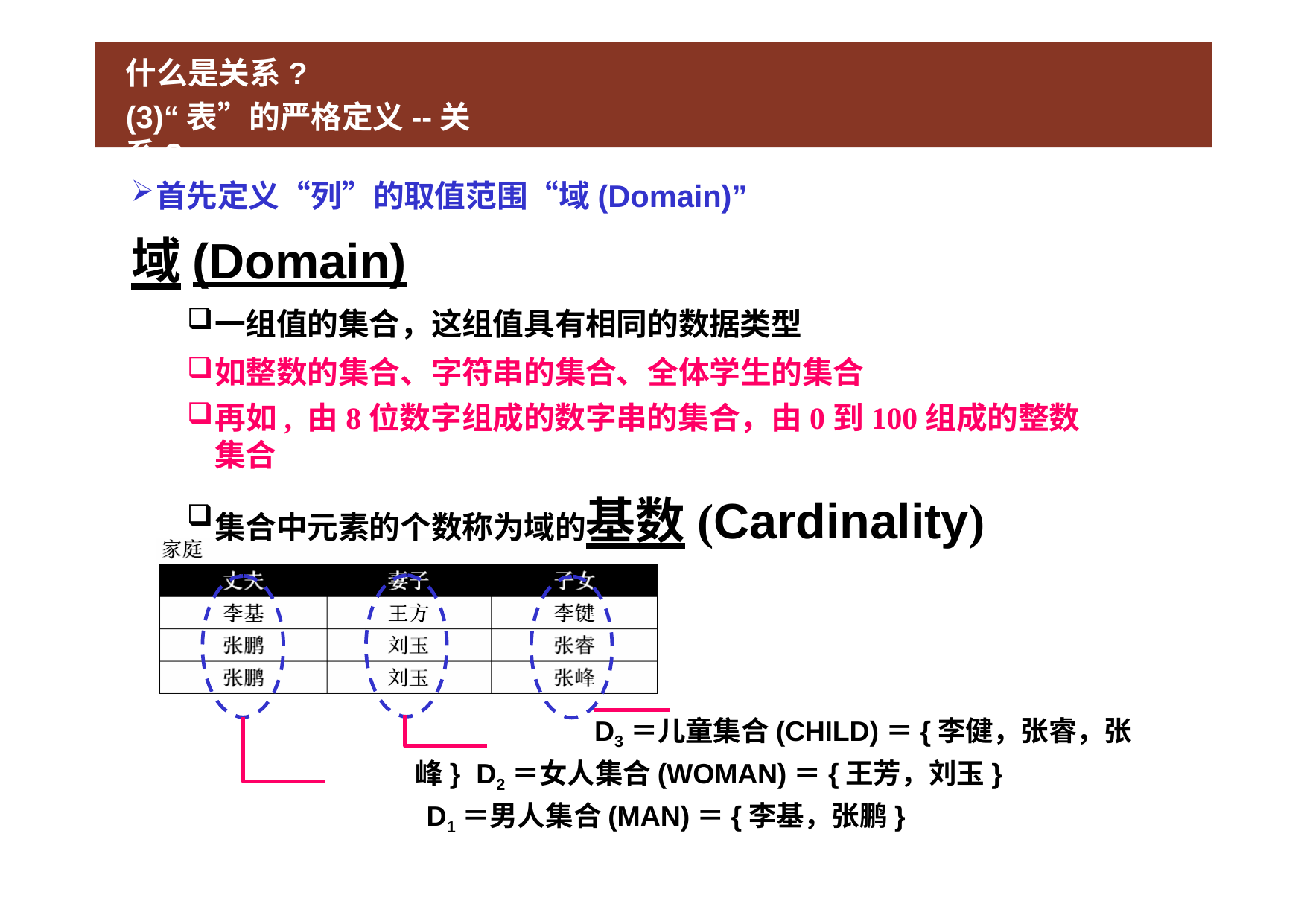

# 什么是关系?
(3)“表”的严格定义--关系?
首先定义“列”的取值范围“域(Domain)”
域(Domain)
一组值的集合，这组值具有相同的数据类型
如整数的集合、字符串的集合、全体学生的集合
再如, 由8位数字组成的数字串的集合，由0到100组成的整数集合
集合中元素的个数称为域的基数(Cardinality)

D3＝儿童集合(CHILD)＝{李健，张睿，张峰}  D2＝女人集合(WOMAN)＝{王芳，刘玉}
D1＝男人集合(MAN)＝{李基，张鹏}